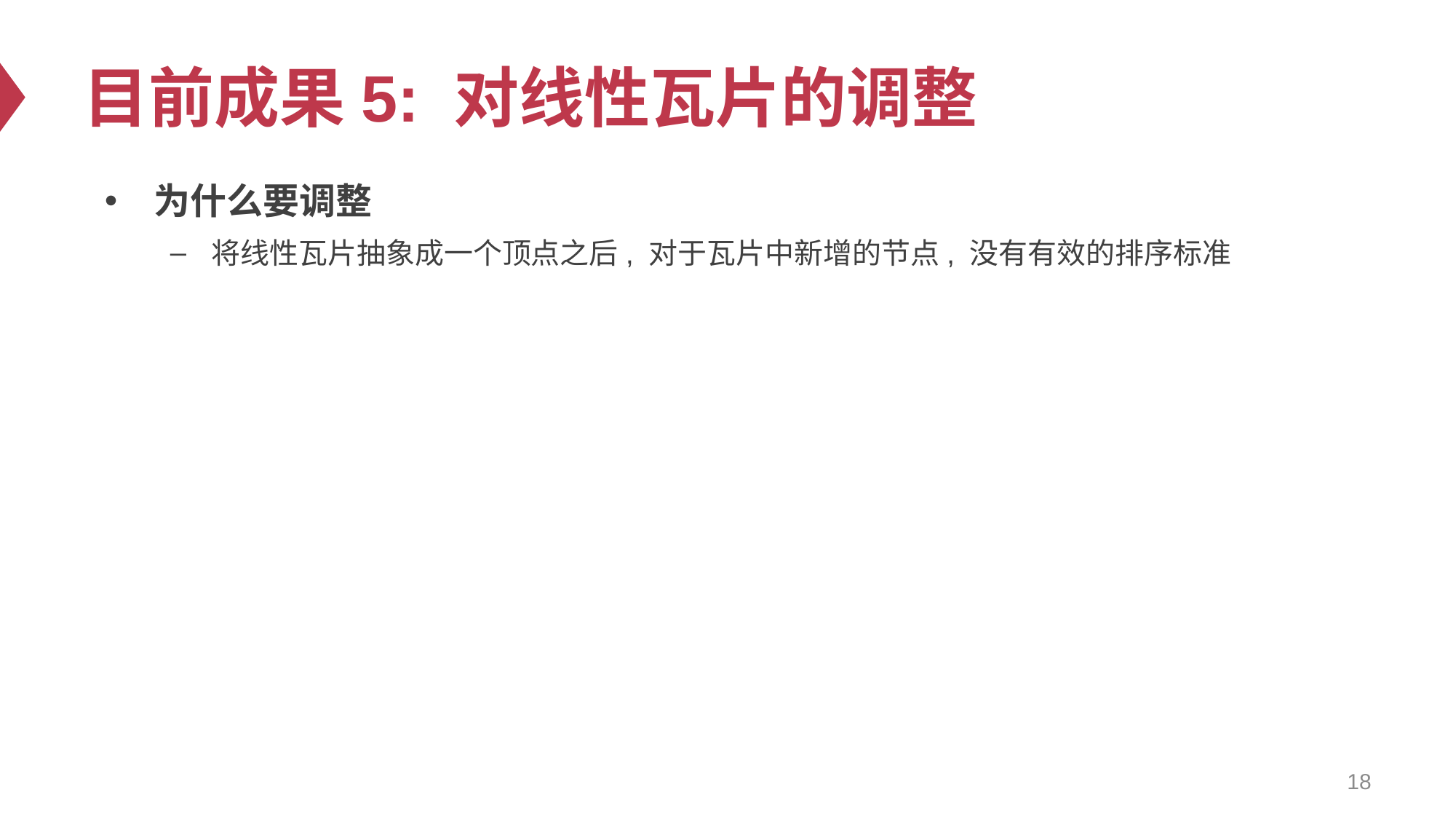

# 目前成果5: 对线性瓦片的调整
为什么要调整
将线性瓦片抽象成一个顶点之后, 对于瓦片中新增的节点, 没有有效的排序标准
18